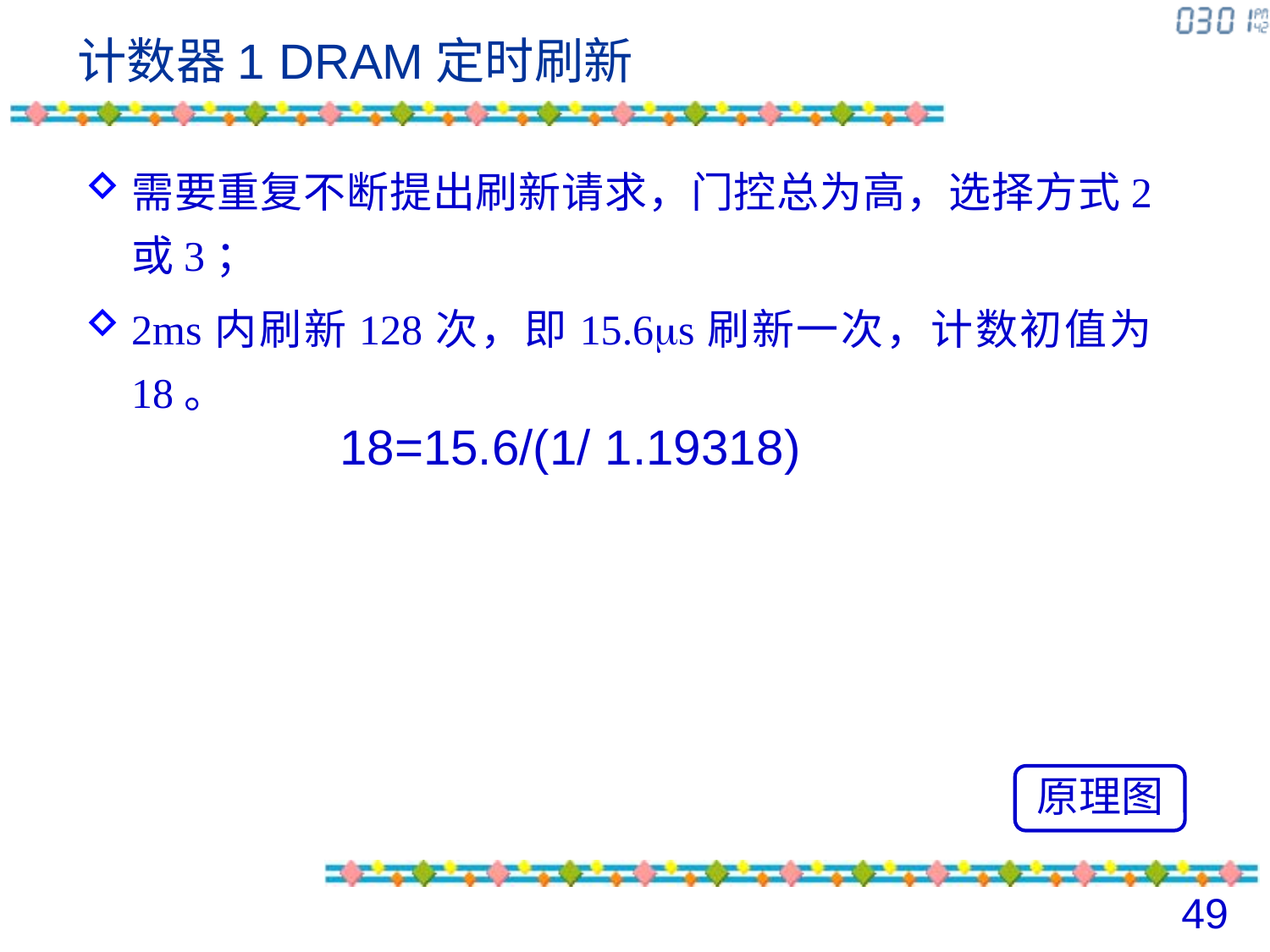

# 计数器1 DRAM定时刷新
需要重复不断提出刷新请求，门控总为高，选择方式2或3；
2ms内刷新128次，即15.6μs刷新一次，计数初值为18。
18=15.6/(1/ 1.19318)
原理图